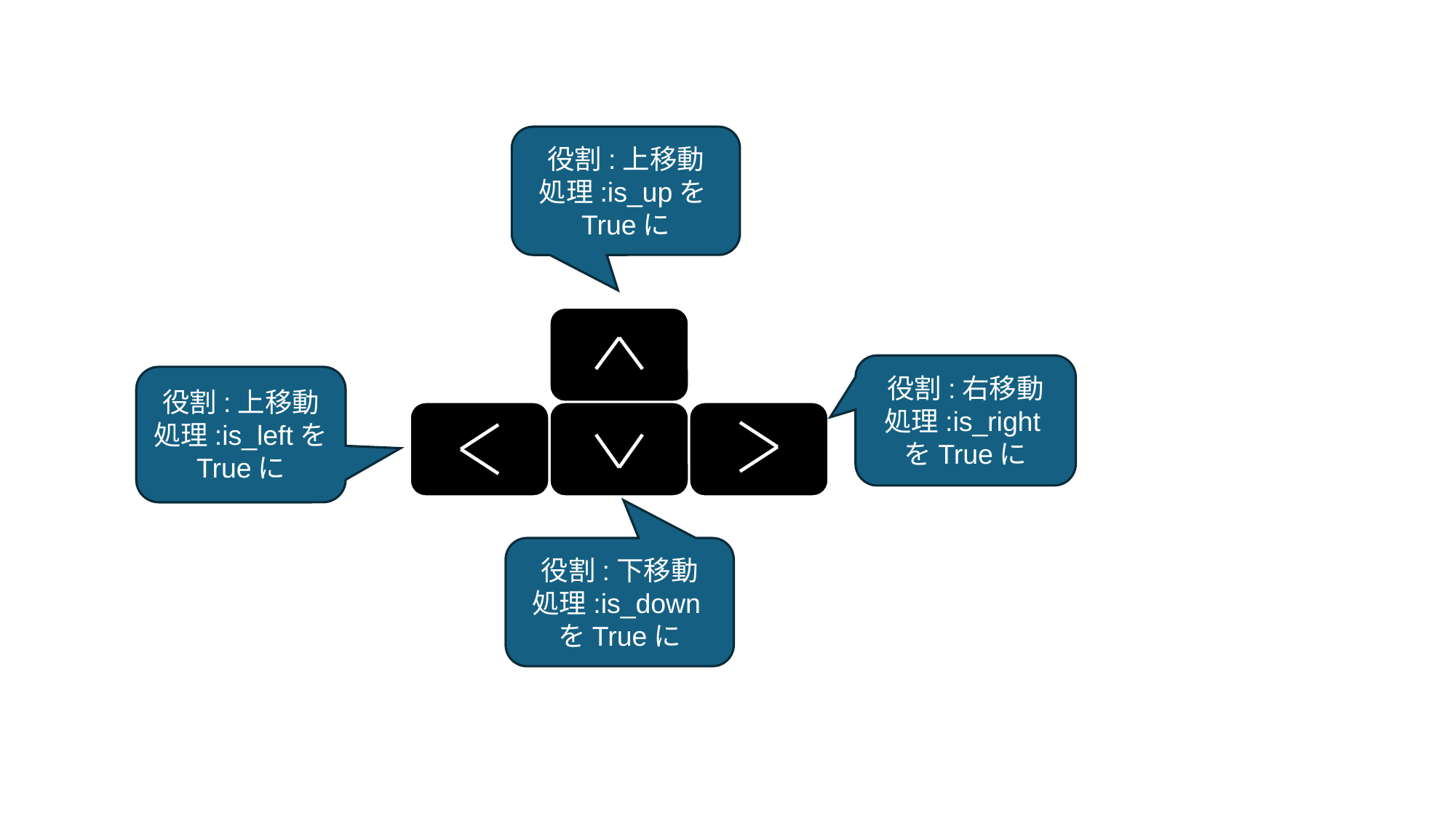

役割:上移動
処理:is_upをTrueに

役割:右移動
処理:is_rightをTrueに
役割:上移動
処理:is_leftをTrueに
役割:下移動
処理:is_downをTrueに